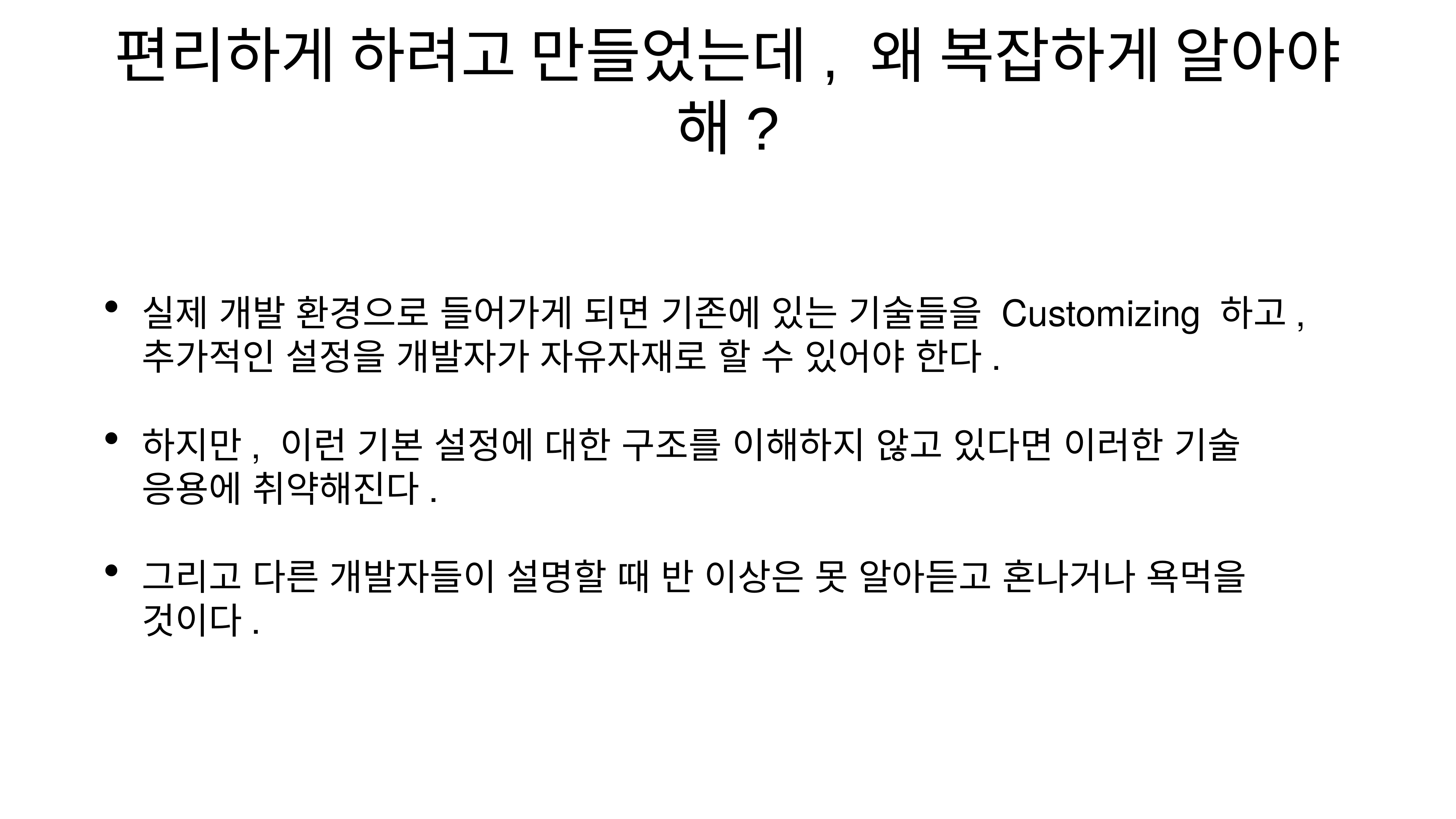

# 편리하게 하려고 만들었는데, 왜 복잡하게 알아야 해?
실제 개발 환경으로 들어가게 되면 기존에 있는 기술들을 Customizing 하고, 추가적인 설정을 개발자가 자유자재로 할 수 있어야 한다.
하지만, 이런 기본 설정에 대한 구조를 이해하지 않고 있다면 이러한 기술 응용에 취약해진다.
그리고 다른 개발자들이 설명할 때 반 이상은 못 알아듣고 혼나거나 욕먹을 것이다.